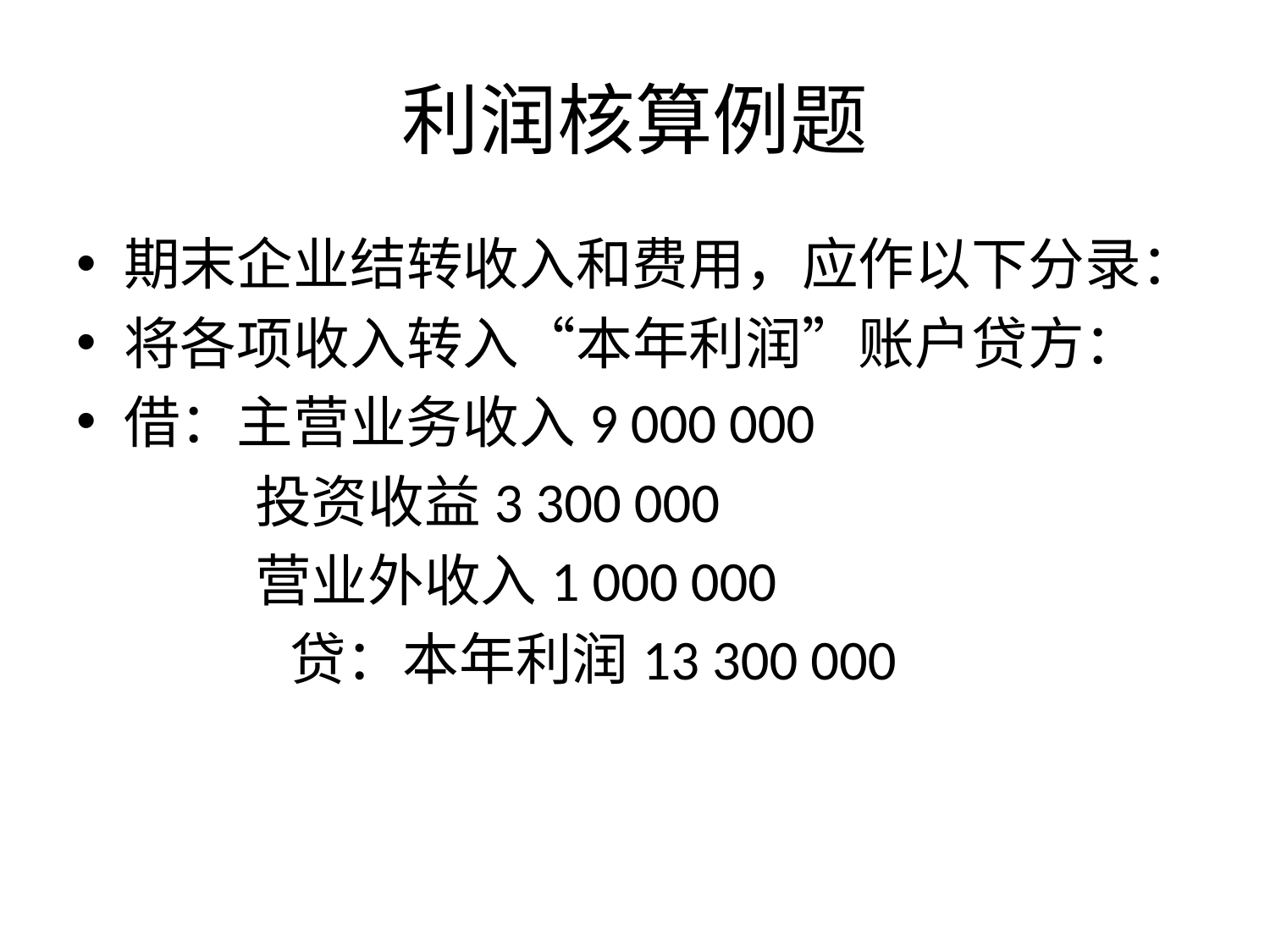

# 利润核算例题
期末企业结转收入和费用，应作以下分录：
将各项收入转入“本年利润”账户贷方：
借：主营业务收入9 000 000
             投资收益3 300 000
             营业外收入1 000 000
		  贷：本年利润13 300 000